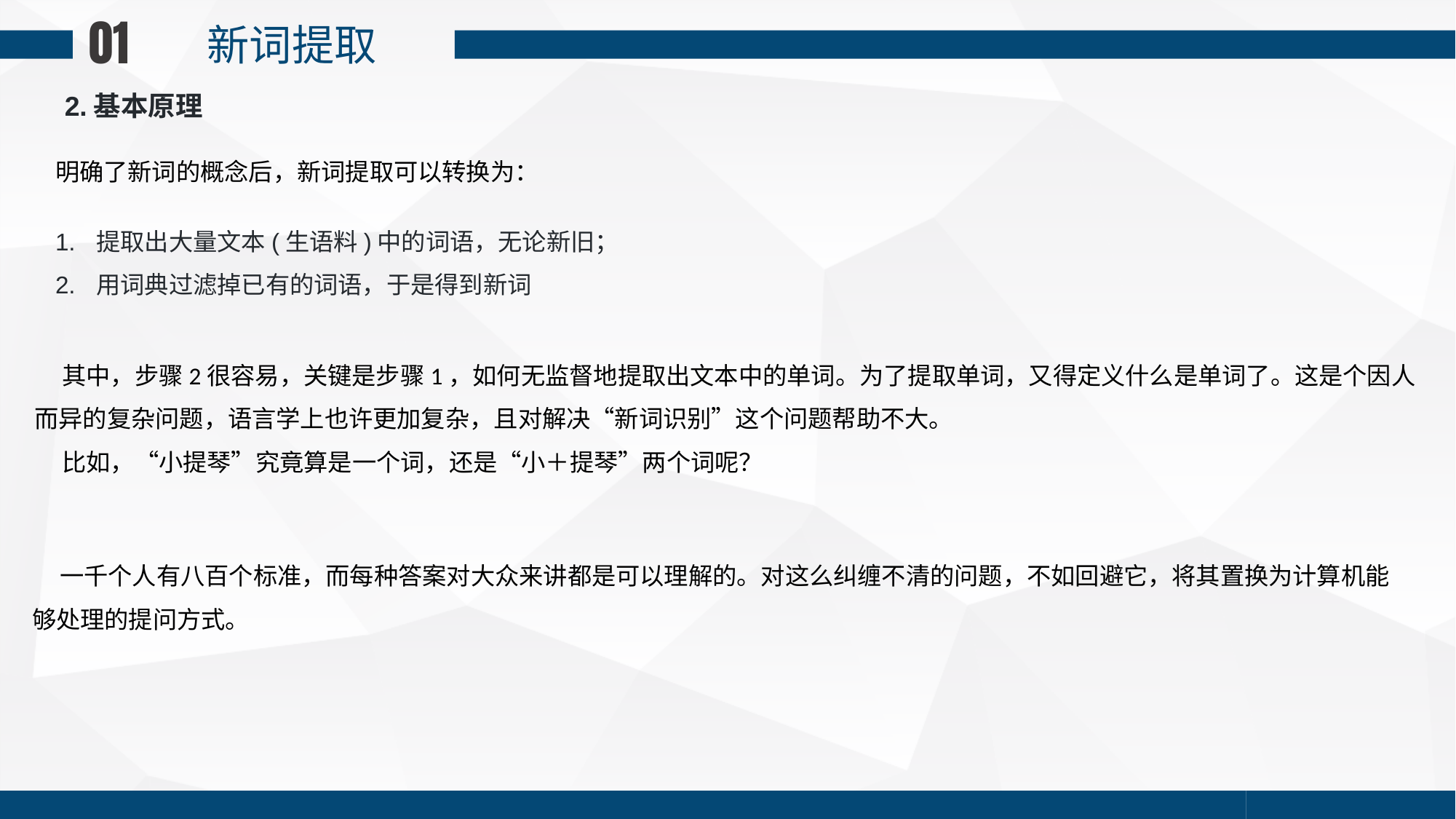

01
新词提取

2.基本原理
明确了新词的概念后，新词提取可以转换为：
提取出大量文本(生语料)中的词语，无论新旧；
用词典过滤掉已有的词语，于是得到新词
    其中，步骤2很容易，关键是步骤1，如何无监督地提取出文本中的单词。为了提取单词，又得定义什么是单词了。这是个因人而异的复杂问题，语言学上也许更加复杂，且对解决“新词识别”这个问题帮助不大。
    比如，“小提琴”究竟算是一个词，还是“小＋提琴”两个词呢？
    一千个人有八百个标准，而每种答案对大众来讲都是可以理解的。对这么纠缠不清的问题，不如回避它，将其置换为计算机能够处理的提问方式。